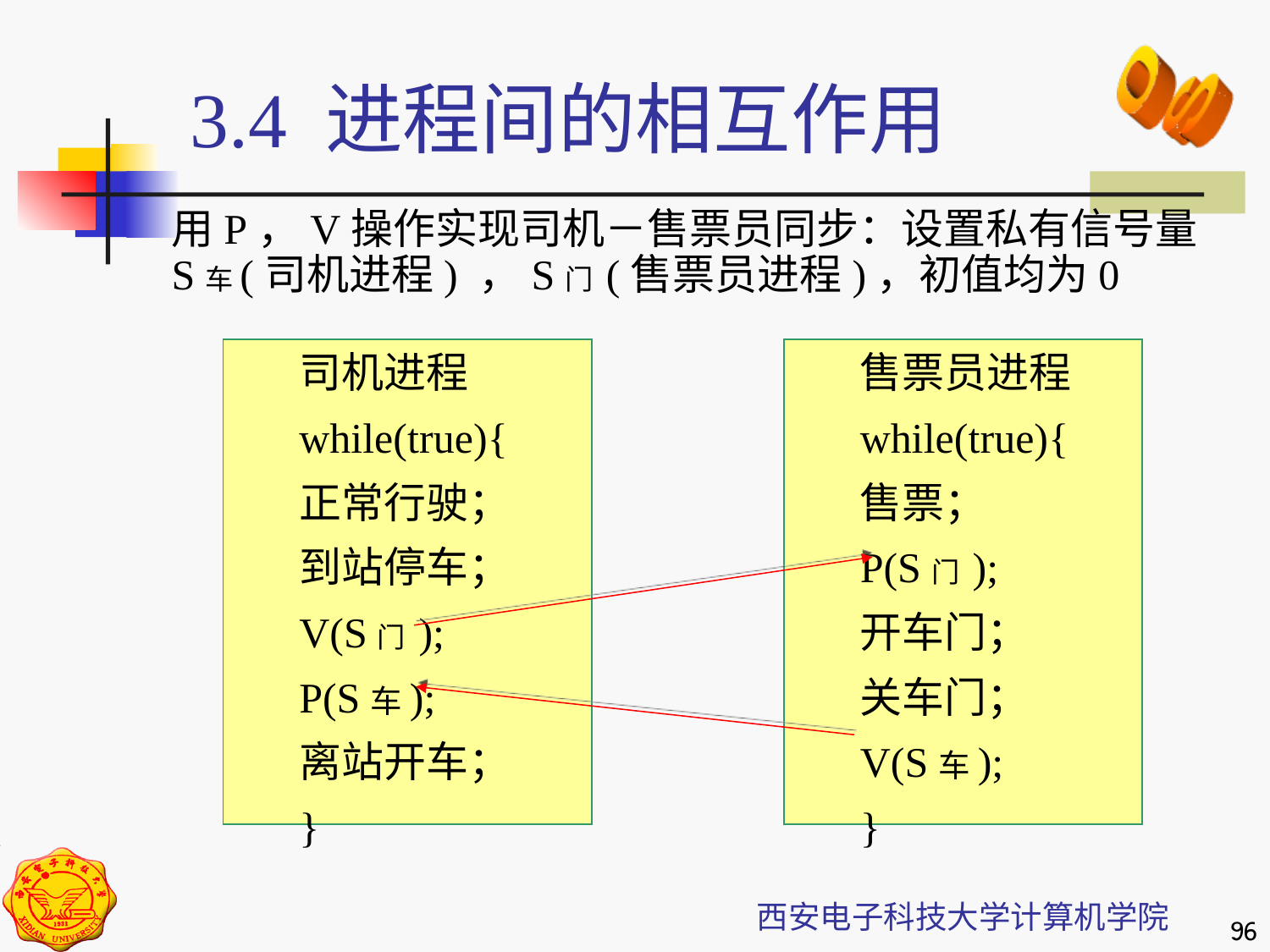

3.4 进程间的相互作用
用P，V操作实现司机－售票员同步：设置私有信号量S车(司机进程) ，S门 (售票员进程)，初值均为0
司机进程
while(true){
正常行驶；
到站停车；
V(S门 );
P(S车);
离站开车；
}
售票员进程
while(true){
售票；
P(S门 );
开车门；
关车门；
V(S车);
}

96